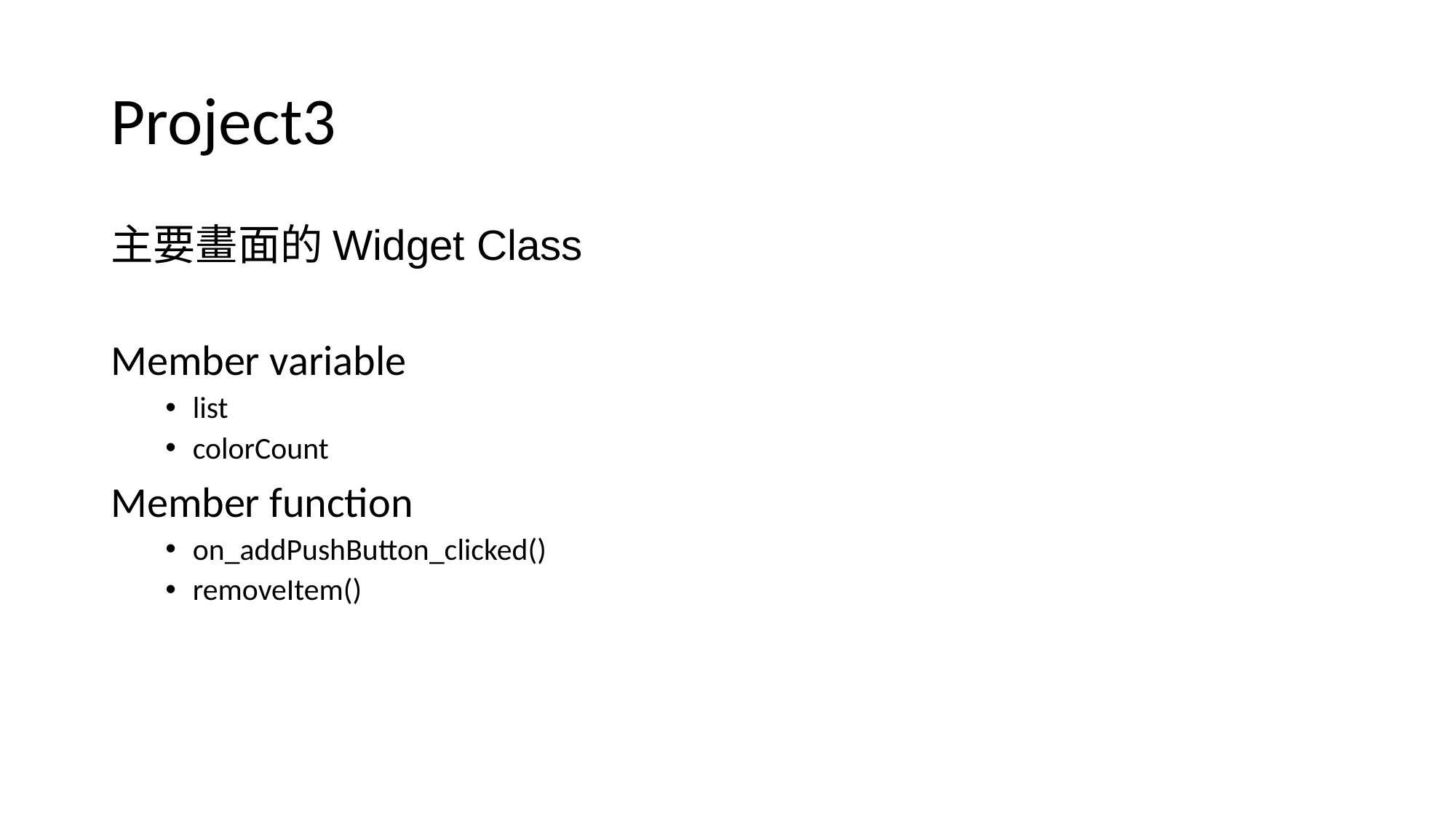

# Project3
主要畫面的Widget Class

Member variable
list
colorCount
Member function
on_addPushButton_clicked()
removeItem()